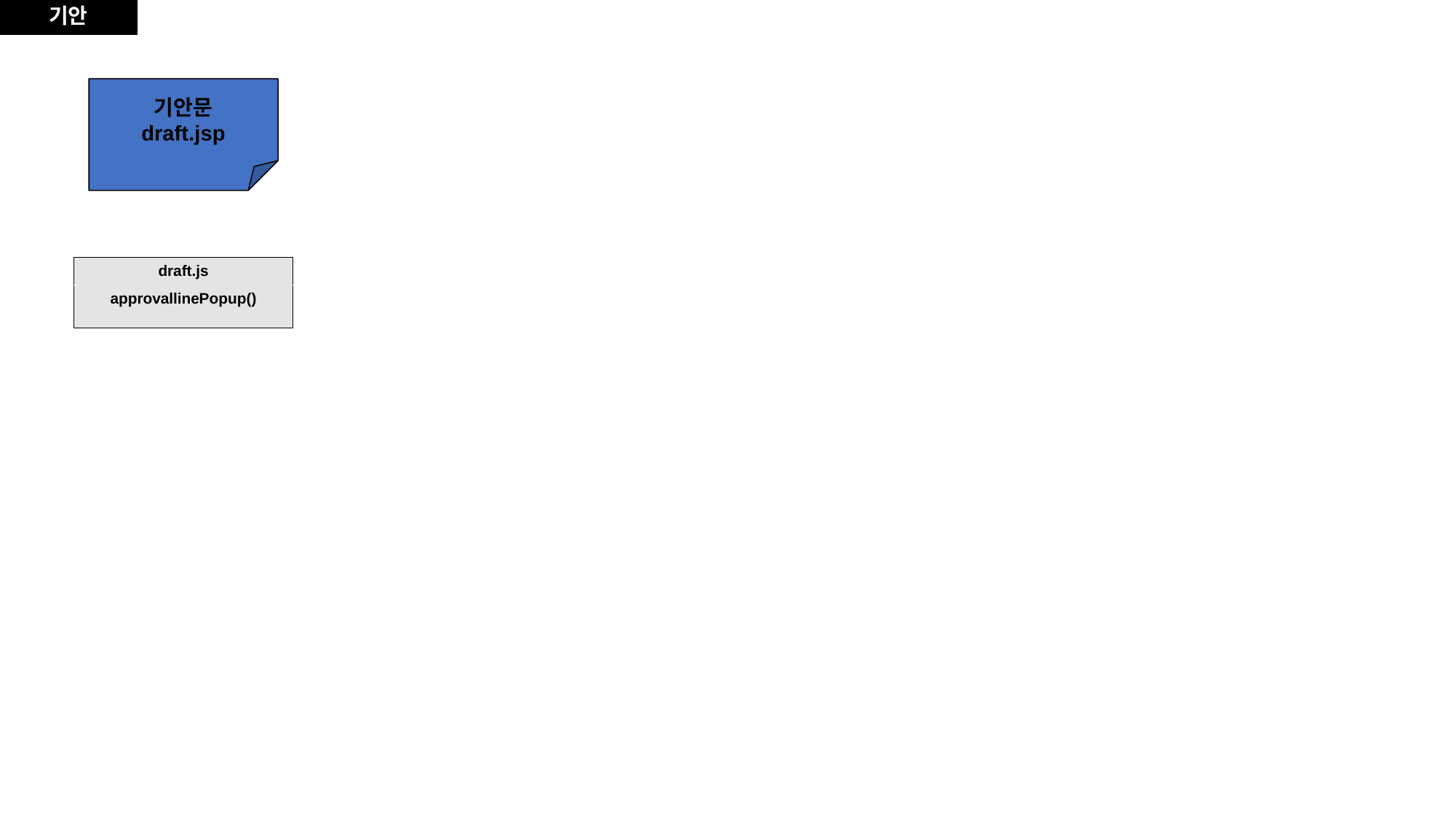

기안
기안문
draft.jsp
| draft.js |
| --- |
| approvallinePopup() |